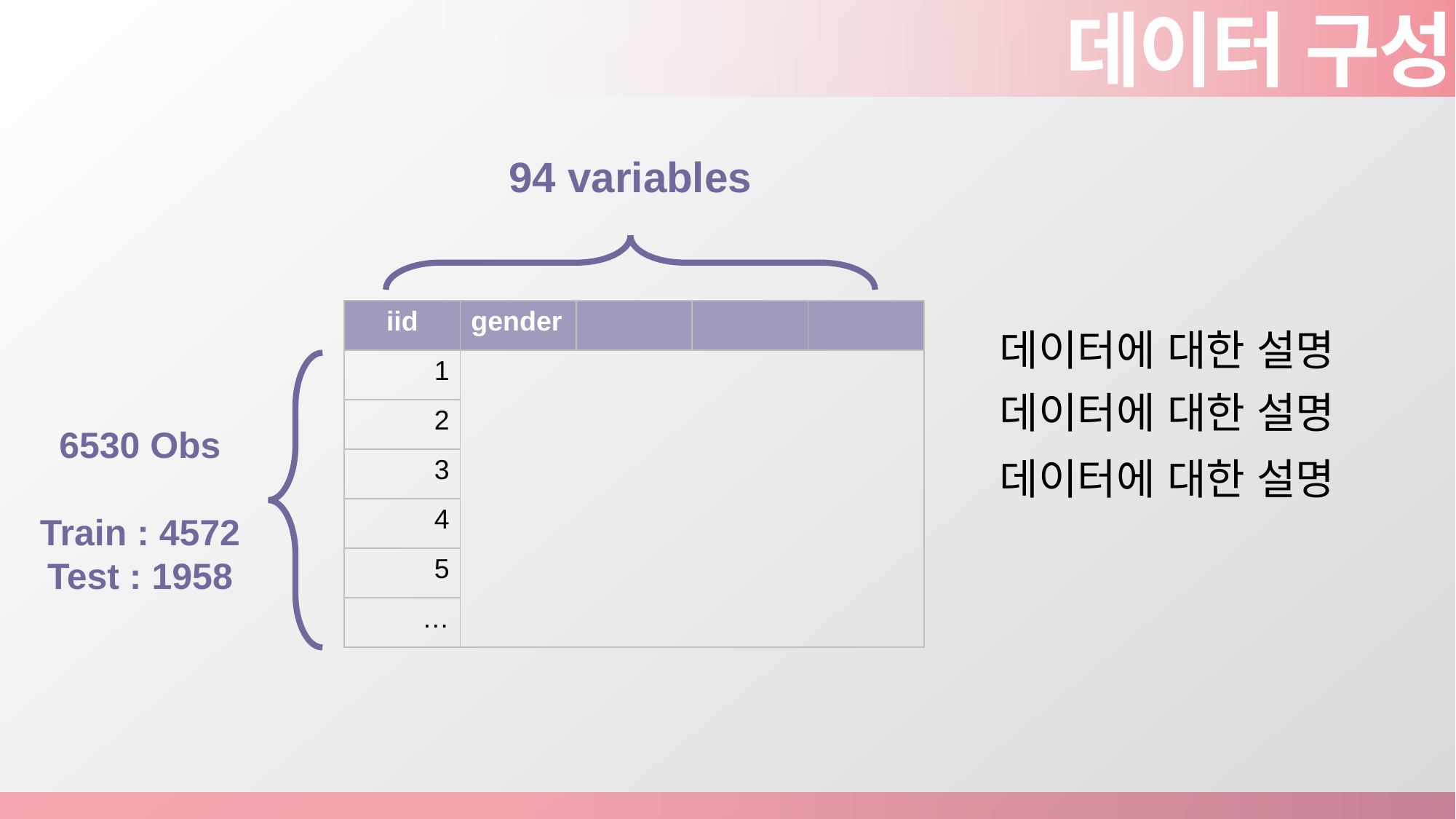

데이터 구성

94 variables
| iid | gender |  |  |  |
| --- | --- | --- | --- | --- |
| 1 |  |  |  |  |
| 2 |  |  |  |  |
| 3 |  |  |  |  |
| 4 |  |  |  |  |
| 5 |  |  |  |  |
| … |  |  |  |  |
데이터에 대한 설명

데이터에 대한 설명
6530 Obs

Train : 4572
Test : 1958
데이터에 대한 설명